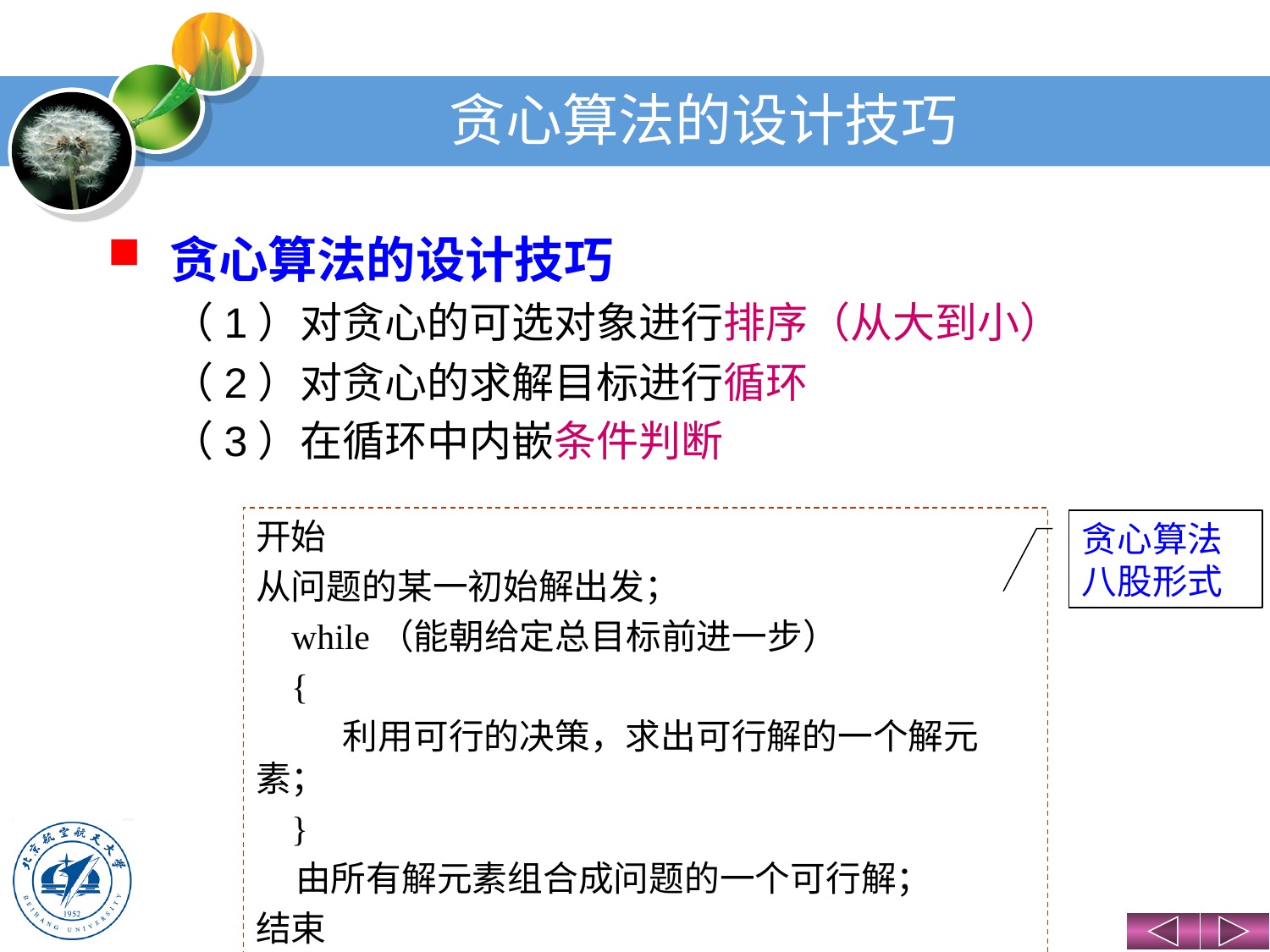

# 贪心算法的设计技巧
贪心算法的设计技巧
（1）对贪心的可选对象进行排序（从大到小）
（2）对贪心的求解目标进行循环
（3）在循环中内嵌条件判断
开始
从问题的某一初始解出发；
    while（能朝给定总目标前进一步）
    {
          利用可行的决策，求出可行解的一个解元素；
    }
    由所有解元素组合成问题的一个可行解；
结束
贪心算法
八股形式
136